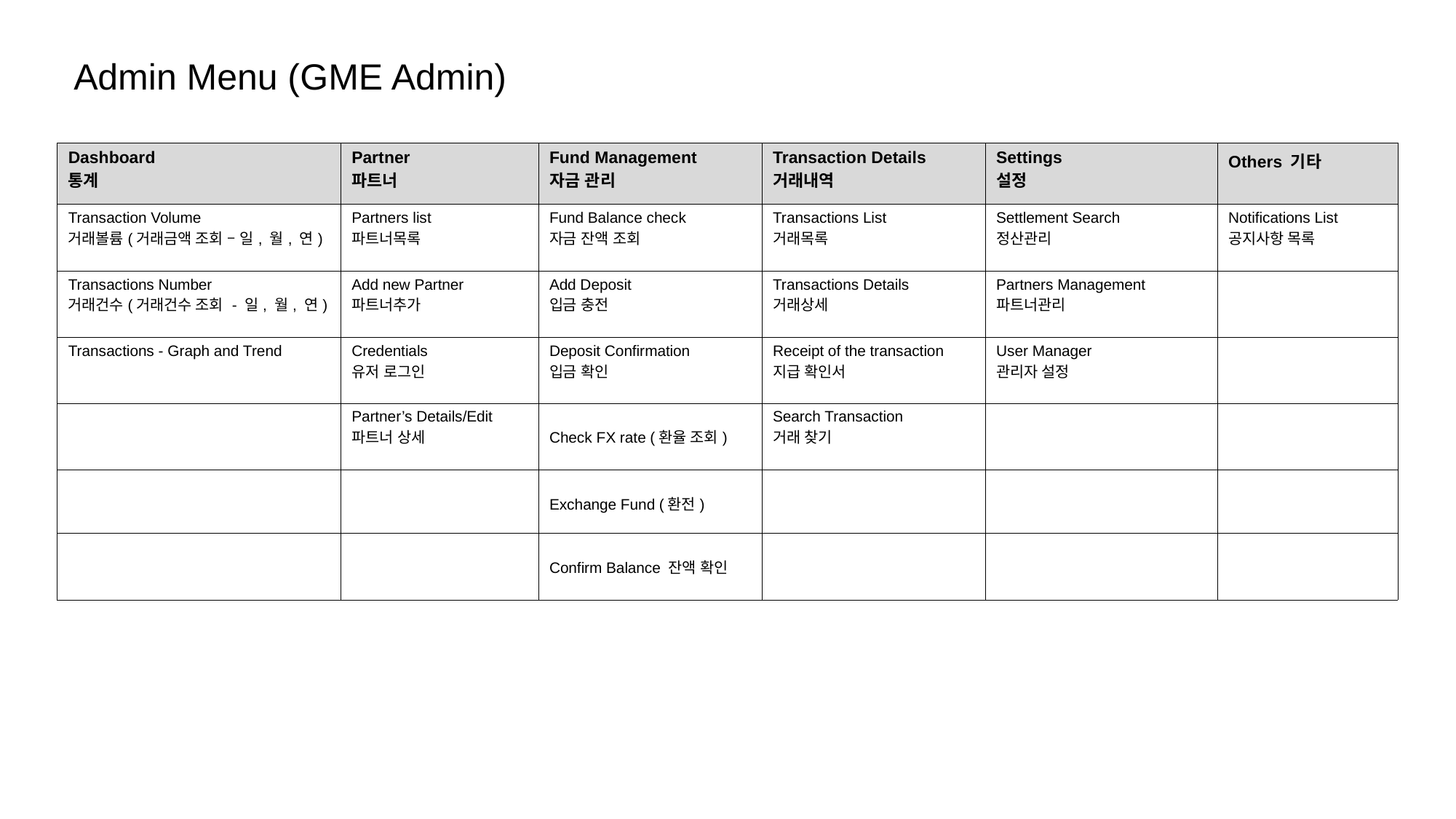

Admin Menu (GME Admin)
| Dashboard 통계 | Partner 파트너 | Fund Management 자금 관리 | Transaction Details 거래내역 | Settings 설정 | Others 기타 |
| --- | --- | --- | --- | --- | --- |
| Transaction Volume 거래볼륨(거래금액 조회 – 일, 월, 연) | Partners list 파트너목록 | Fund Balance check 자금 잔액 조회 | Transactions List 거래목록 | Settlement Search 정산관리 | Notifications List 공지사항 목록 |
| Transactions Number 거래건수(거래건수 조회 - 일, 월, 연) | Add new Partner 파트너추가 | Add Deposit 입금 충전 | Transactions Details 거래상세 | Partners Management 파트너관리 |  |
| Transactions - Graph and Trend | Credentials 유저 로그인 | Deposit Confirmation 입금 확인 | Receipt of the transaction 지급 확인서 | User Manager 관리자 설정 |  |
|  | Partner’s Details/Edit 파트너 상세 | Check FX rate (환율 조회) | Search Transaction 거래 찾기 |  |  |
|  |  | Exchange Fund (환전) |  |  |  |
|  |  | Confirm Balance 잔액 확인 |  |  |  |